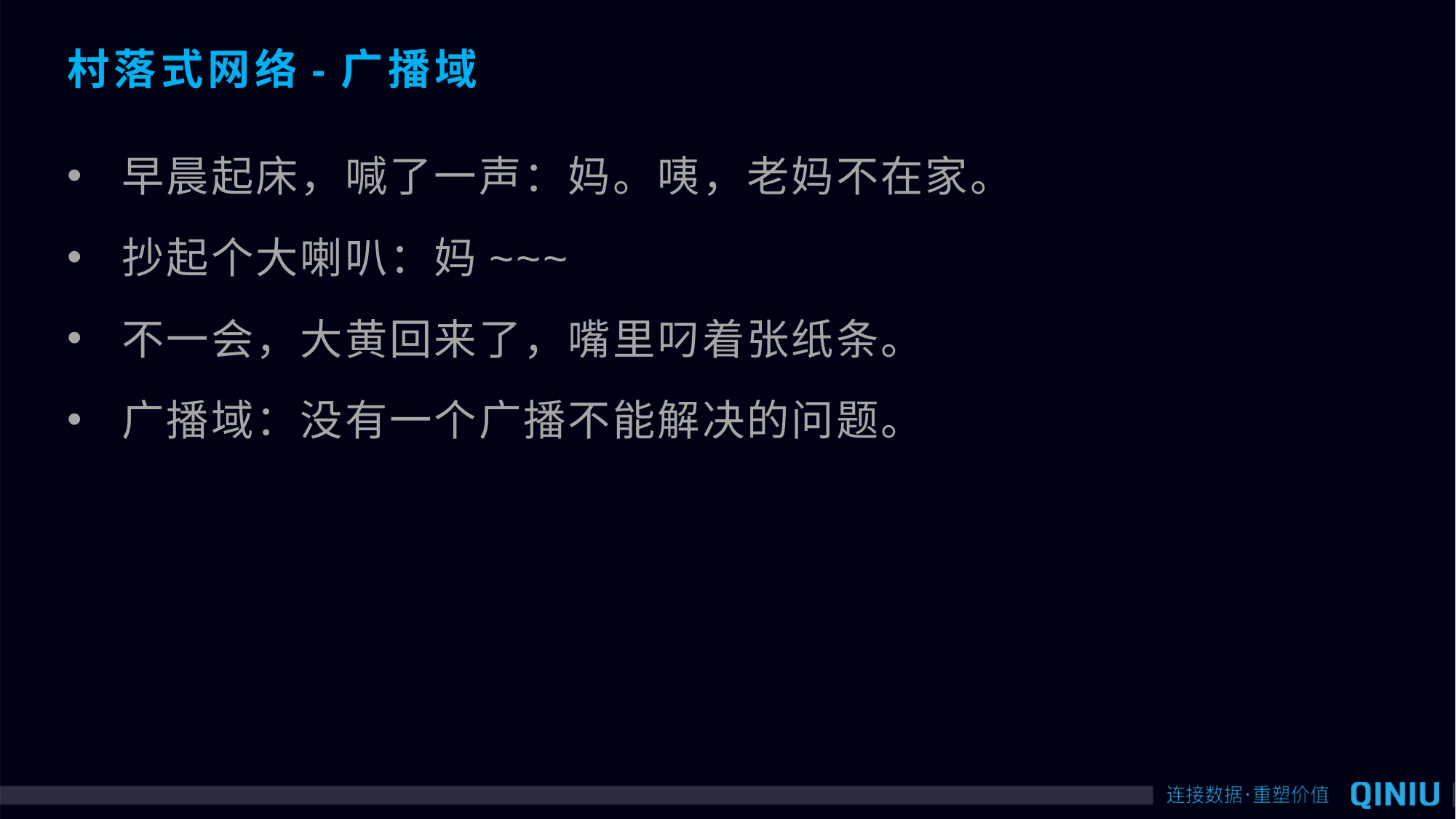

# 村落式网络-广播域
早晨起床，喊了一声：妈。咦，老妈不在家。
抄起个大喇叭：妈~~~
不一会，大黄回来了，嘴里叼着张纸条。
广播域：没有一个广播不能解决的问题。